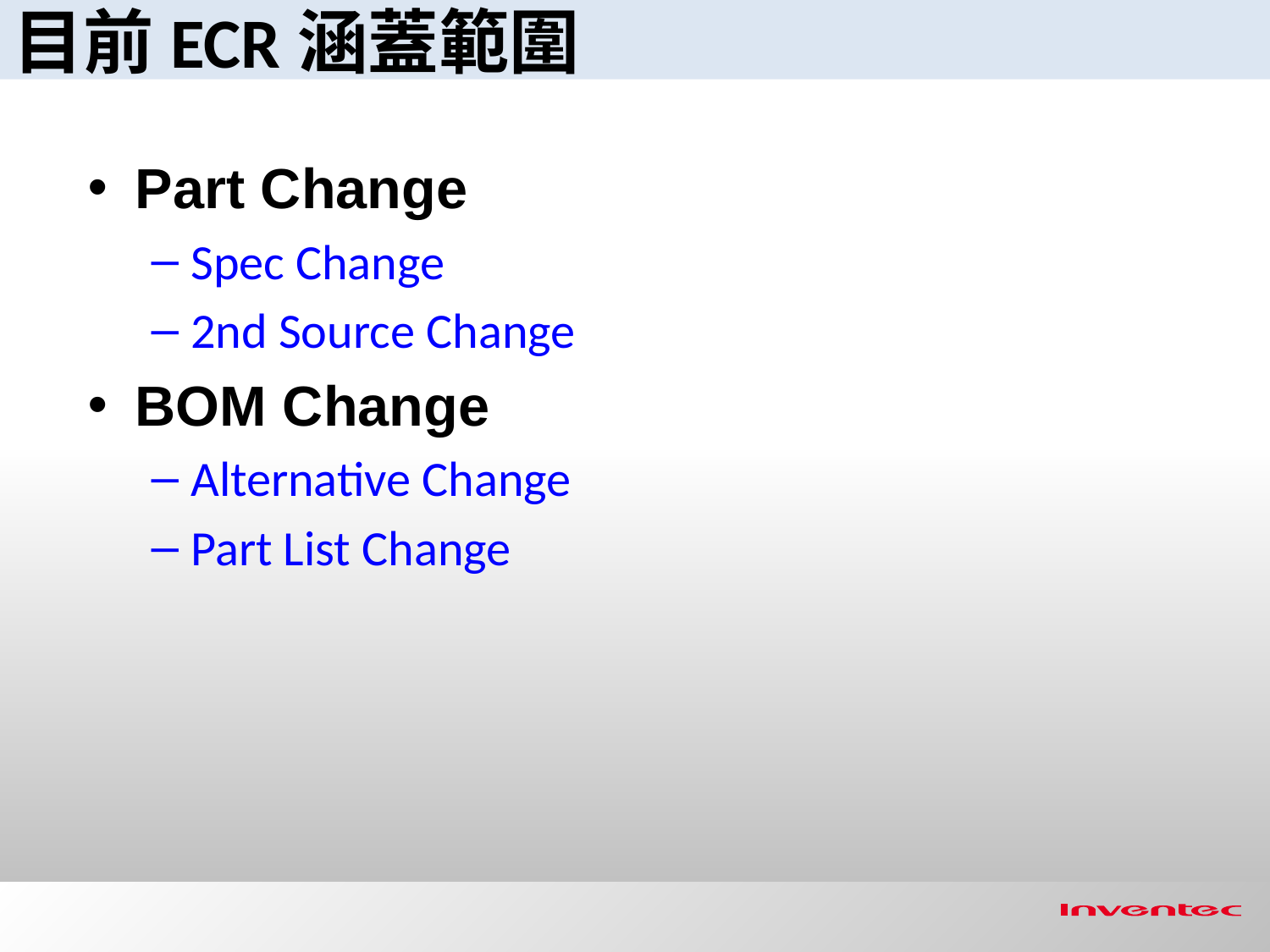

目前ECR涵蓋範圍
Part Change
Spec Change
2nd Source Change
BOM Change
Alternative Change
Part List Change